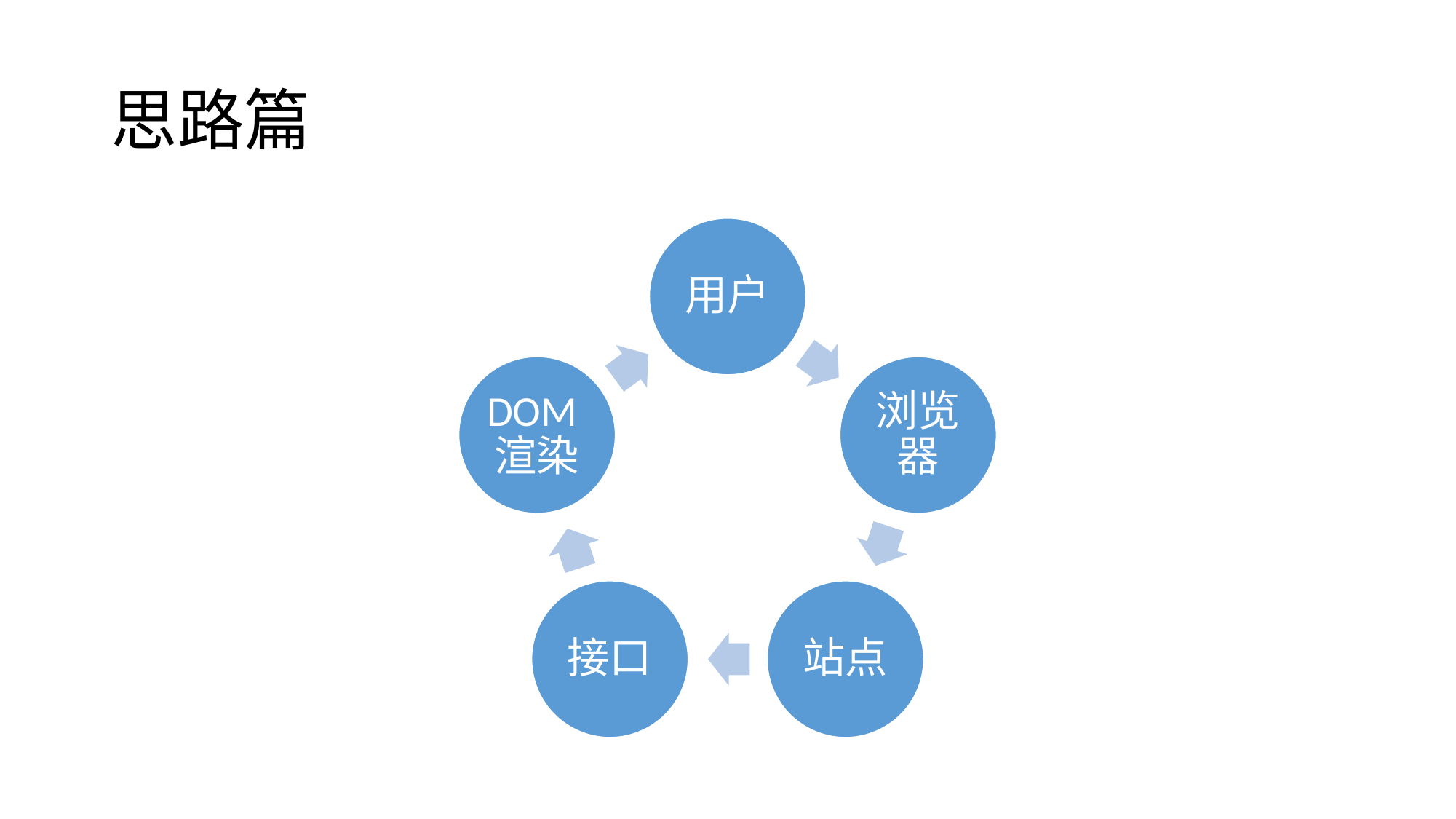

# 思路篇
用户

浏览器

站点

接口

DOM渲染